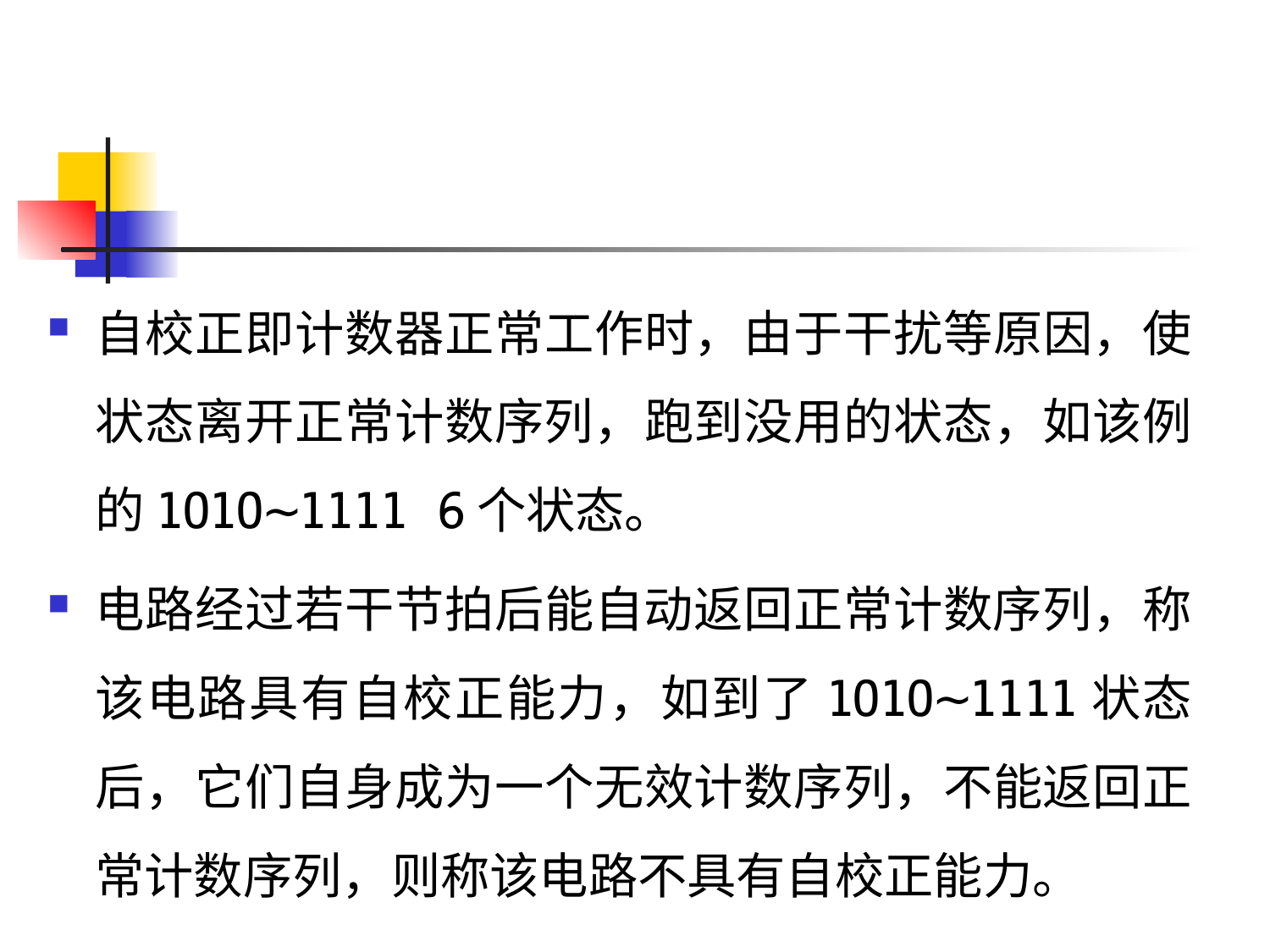

自校正即计数器正常工作时，由于干扰等原因，使状态离开正常计数序列，跑到没用的状态，如该例的1010~1111  6个状态。
电路经过若干节拍后能自动返回正常计数序列，称该电路具有自校正能力，如到了1010~1111状态后，它们自身成为一个无效计数序列，不能返回正常计数序列，则称该电路不具有自校正能力。